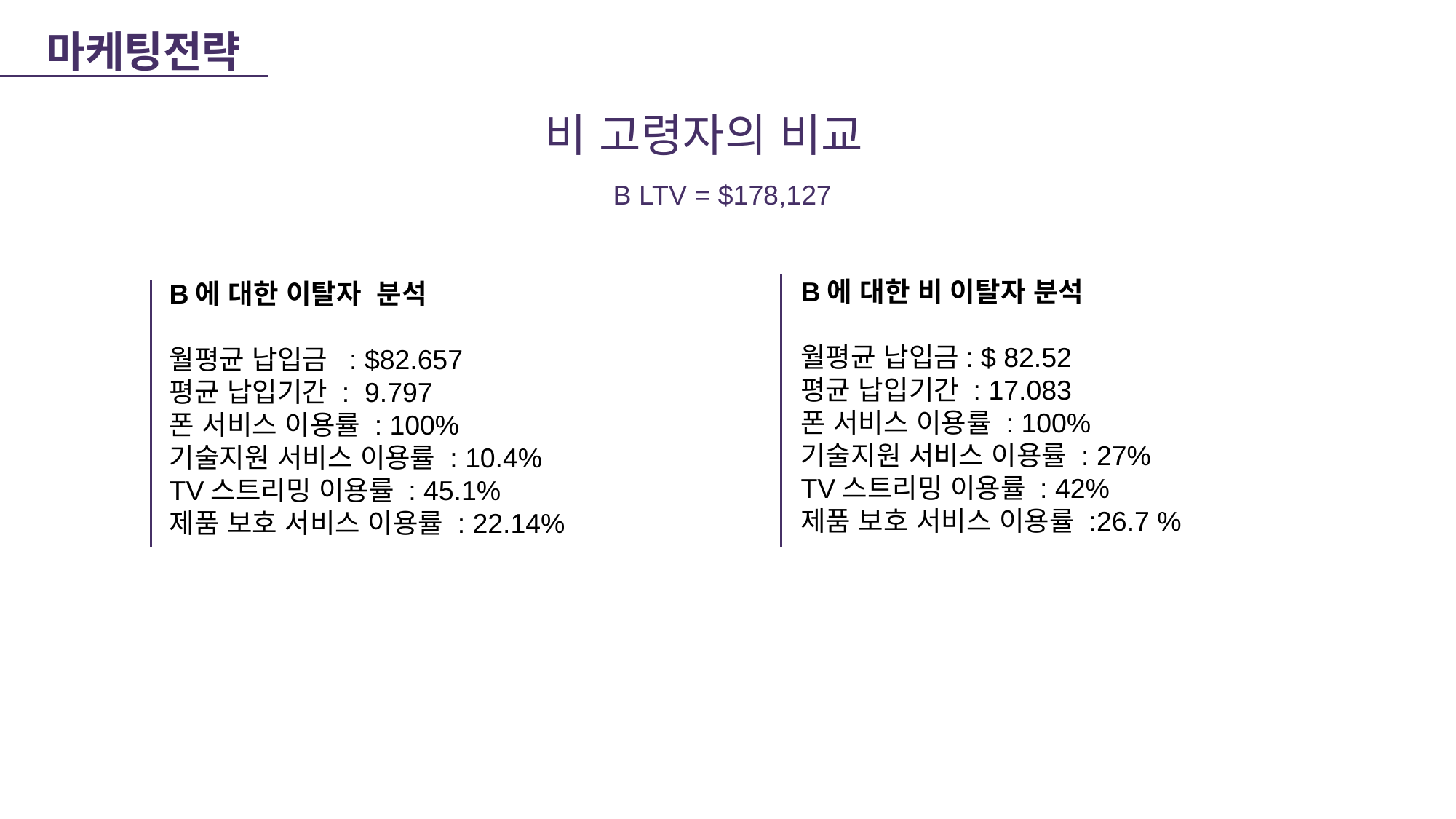

마케팅전략
  비 고령자의 비교
B LTV = $178,127
B에 대한 비 이탈자 분석

월평균 납입금: $ 82.52
평균 납입기간 : 17.083
폰 서비스 이용률 : 100%
기술지원 서비스 이용률 : 27%
TV스트리밍 이용률 : 42%
제품 보호 서비스 이용률 :26.7 %
B에 대한 이탈자  분석

월평균 납입금  : $82.657
평균 납입기간 :  9.797
폰 서비스 이용률 : 100%
기술지원 서비스 이용률 : 10.4%
TV스트리밍 이용률 : 45.1%
제품 보호 서비스 이용률 : 22.14%